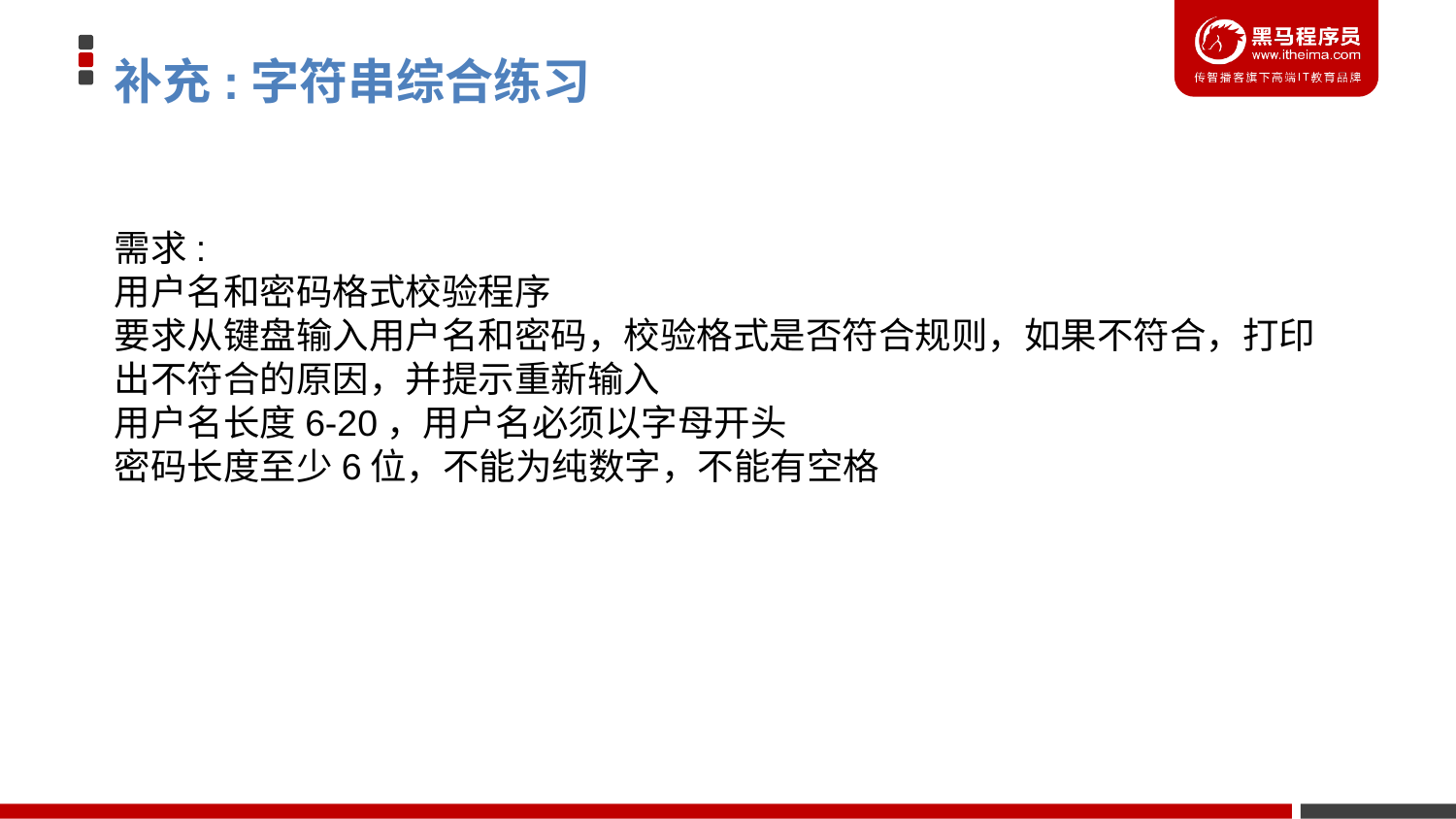

# 补充:字符串综合练习
需求:
用户名和密码格式校验程序
要求从键盘输入用户名和密码，校验格式是否符合规则，如果不符合，打印出不符合的原因，并提示重新输入
用户名长度6-20，用户名必须以字母开头
密码长度至少6位，不能为纯数字，不能有空格